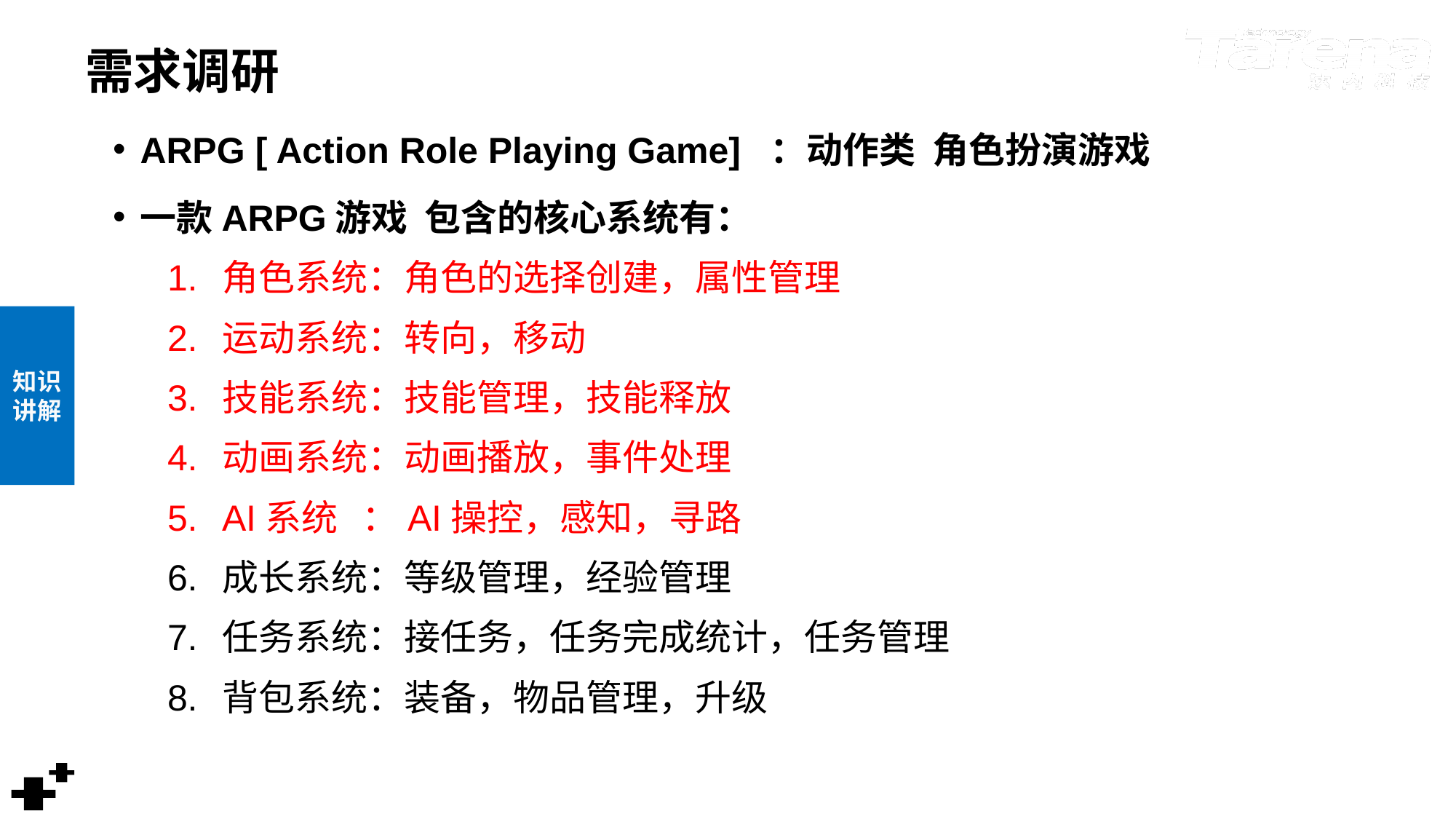

# 需求调研
ARPG [ Action Role Playing Game]  ：动作类  角色扮演游戏
一款ARPG游戏  包含的核心系统有：
角色系统：角色的选择创建，属性管理
运动系统：转向，移动
技能系统：技能管理，技能释放
动画系统：动画播放，事件处理
AI系统   ：AI操控，感知，寻路
成长系统：等级管理，经验管理
任务系统：接任务，任务完成统计，任务管理
背包系统：装备，物品管理，升级